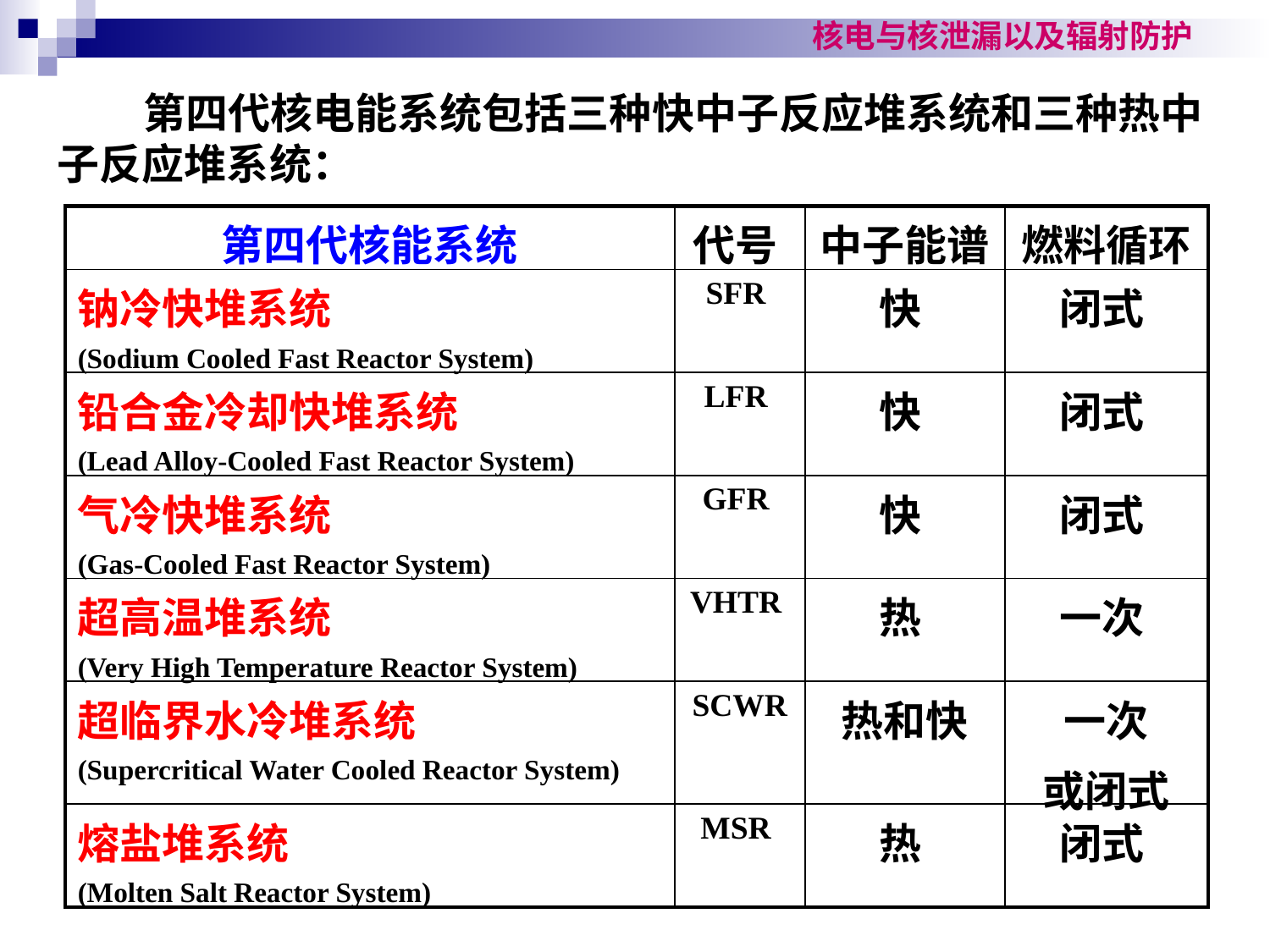

第四代核电能系统包括三种快中子反应堆系统和三种热中子反应堆系统：
| 第四代核能系统 | 代号 | 中子能谱 | 燃料循环 |
| --- | --- | --- | --- |
| 钠冷快堆系统 (Sodium Cooled Fast Reactor System) | SFR | 快 | 闭式 |
| 铅合金冷却快堆系统 (Lead Alloy-Cooled Fast Reactor System) | LFR | 快 | 闭式 |
| 气冷快堆系统 (Gas-Cooled Fast Reactor System) | GFR | 快 | 闭式 |
| 超高温堆系统 (Very High Temperature Reactor System) | VHTR | 热 | 一次 |
| 超临界水冷堆系统 (Supercritical Water Cooled Reactor System) | SCWR | 热和快 | 一次 或闭式 |
| 熔盐堆系统 (Molten Salt Reactor System) | MSR | 热 | 闭式 |